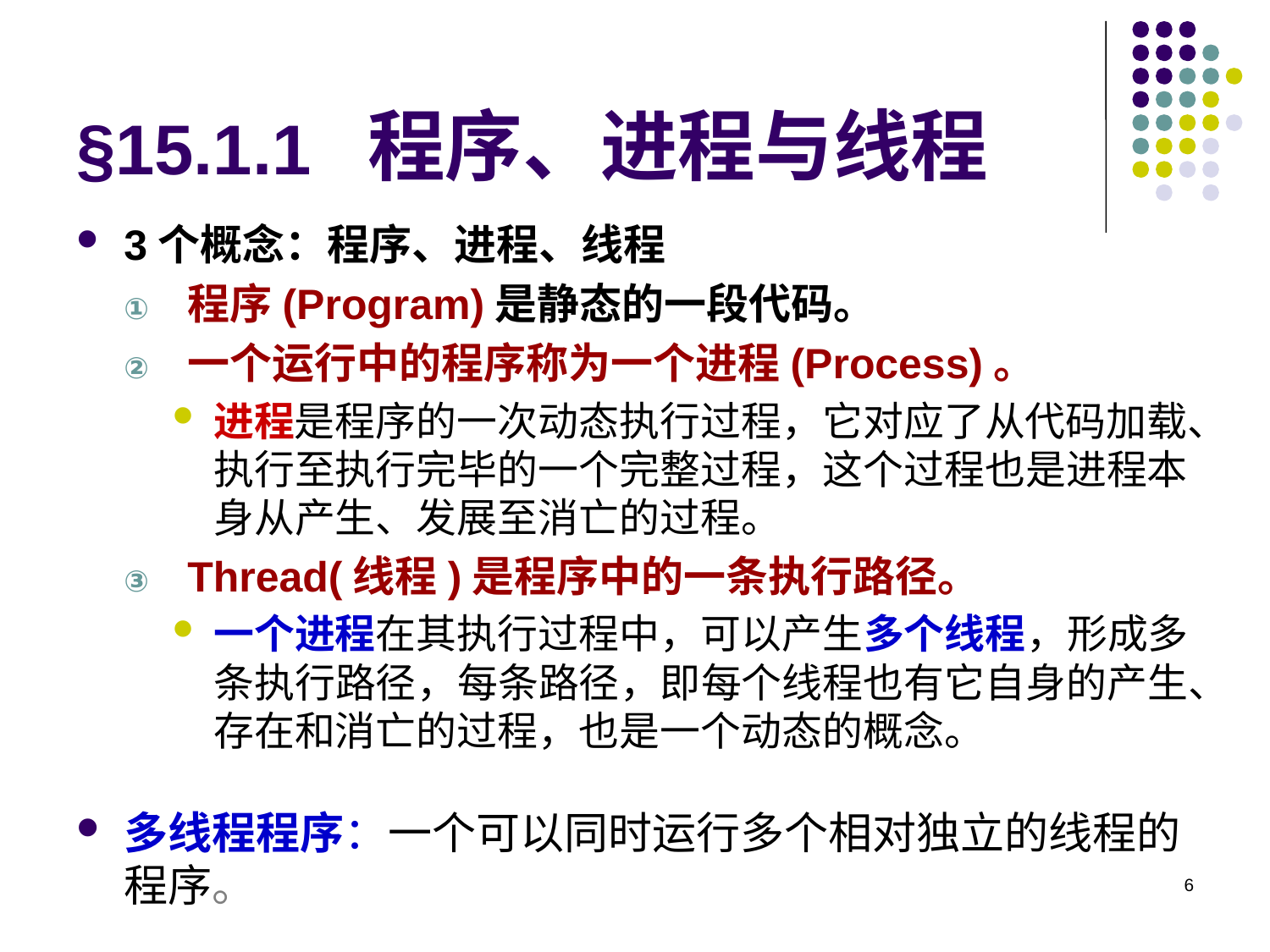

# §15.1.1  程序、进程与线程
3个概念：程序、进程、线程
程序(Program)是静态的一段代码。
一个运行中的程序称为一个进程(Process)。
进程是程序的一次动态执行过程，它对应了从代码加载、执行至执行完毕的一个完整过程，这个过程也是进程本身从产生、发展至消亡的过程。
Thread(线程)是程序中的一条执行路径。
一个进程在其执行过程中，可以产生多个线程，形成多条执行路径，每条路径，即每个线程也有它自身的产生、存在和消亡的过程，也是一个动态的概念。

多线程程序：一个可以同时运行多个相对独立的线程的程序。

6